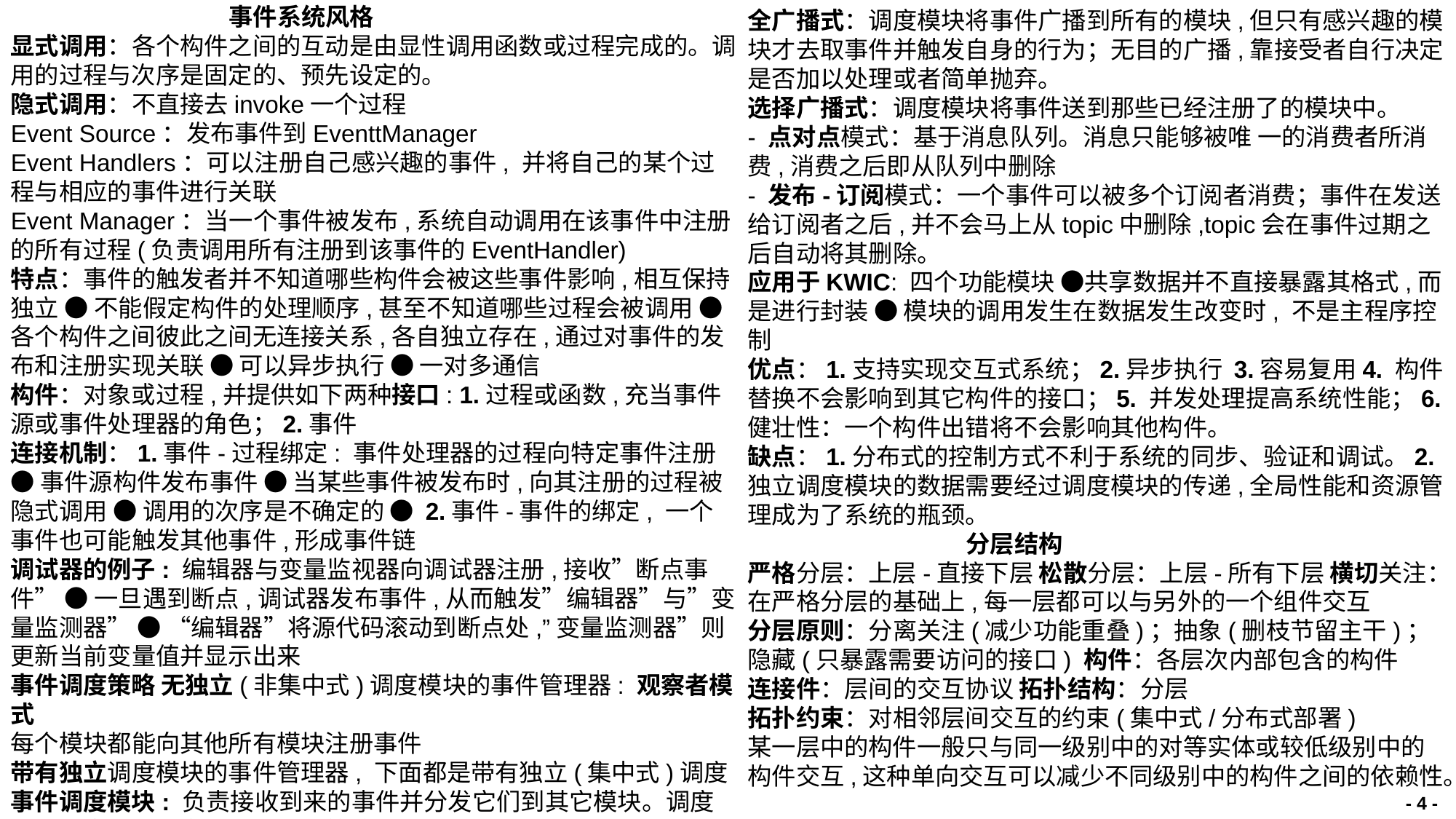

全广播式：调度模块将事件广播到所有的模块,但只有感兴趣的模块才去取事件并触发自身的行为；无目的广播,靠接受者⾃行决定是否加以处理或者简单抛弃。
选择广播式：调度模块将事件送到那些已经注册了的模块中。
- 点对点模式：基于消息队列。消息只能够被唯 一的消费者所消费,消费之后即从队列中删除
- 发布-订阅模式：一个事件可以被多个订阅者消费；事件在发送给订阅者之后,并不会马上从topic中删除,topic会在事件过期之后自动将其删除。
应用于KWIC: 四个功能模块 ●共享数据并不直接暴露其格式,而是进行封装 ● 模块的调用发生在数据发生改变时, 不是主程序控制
优点：1.支持实现交互式系统；2.异步执行 3.容易复用4. 构件替换不会影响到其它构件的接口；5. 并发处理提高系统性能；6.健壮性：一个构件出错将不会影响其他构件。
缺点：1.分布式的控制方式不利于系统的同步、验证和调试。2. 独立调度模块的数据需要经过调度模块的传递,全局性能和资源管理成为了系统的瓶颈。
		分层结构
严格分层：上层-直接下层 松散分层：上层-所有下层 横切关注：在严格分层的基础上,每一层都可以与另外的一个组件交互
分层原则：分离关注(减少功能重叠)；抽象(删枝节留主干)；隐藏(只暴露需要访问的接口) 构件：各层次内部包含的构件
连接件：层间的交互协议 拓扑结构：分层
拓扑约束：对相邻层间交互的约束(集中式/分布式部署)
某一层中的构件一般只与同一级别中的对等实体或较低级别中的构件交互,这种单向交互可以减少不同级别中的构件之间的依赖性。

		事件系统风格
显式调用：各个构件之间的互动是由显性调用函数或过程完成的。调用的过程与次序是固定的、预先设定的。
隐式调用：不直接去invoke一个过程
Event Source：发布事件到EventtManager
Event Handlers：可以注册自己感兴趣的事件, 并将自己的某个过程与相应的事件进行关联
Event Manager：当一个事件被发布,系统自动调用在该事件中注册的所有过程(负责调用所有注册到该事件的EventHandler)
特点：事件的触发者并不知道哪些构件会被这些事件影响,相互保持独立 ● 不能假定构件的处理顺序,甚至不知道哪些过程会被调用 ● 各个构件之间彼此之间⽆连接关系,各自独立存在,通过对事件的发布和注册实现关联 ● 可以异步执行 ● 一对多通信
构件：对象或过程,并提供如下两种接口: 1.过程或函数,充当事件源或事件处理器的角色；2.事件
连接机制：1.事件-过程绑定: 事件处理器的过程向特定事件注册 ● 事件源构件发布事件 ● 当某些事件被发布时,向其注册的过程被隐式调用 ● 调用的次序是不确定的 ● 2.事件-事件的绑定, 一个事件也可能触发其他事件,形成事件链
调试器的例子: 编辑器与变量监视器向调试器注册,接收”断点事件” ● 一旦遇到断点,调试器发布事件,从而触发”编辑器”与”变量监测器” ● “编辑器”将源代码滚动到断点处,”变量监测器”则更新当前变量值并显示出来
事件调度策略 无独立(非集中式)调度模块的事件管理器: 观察者模式
每个模块都能向其他所有模块注册事件
带有独立调度模块的事件管理器, 下面都是带有独立(集中式)调度
事件调度模块: 负责接收到来的事件并分发它们到其它模块。调度器要决定怎样分发事件, 两种策略: